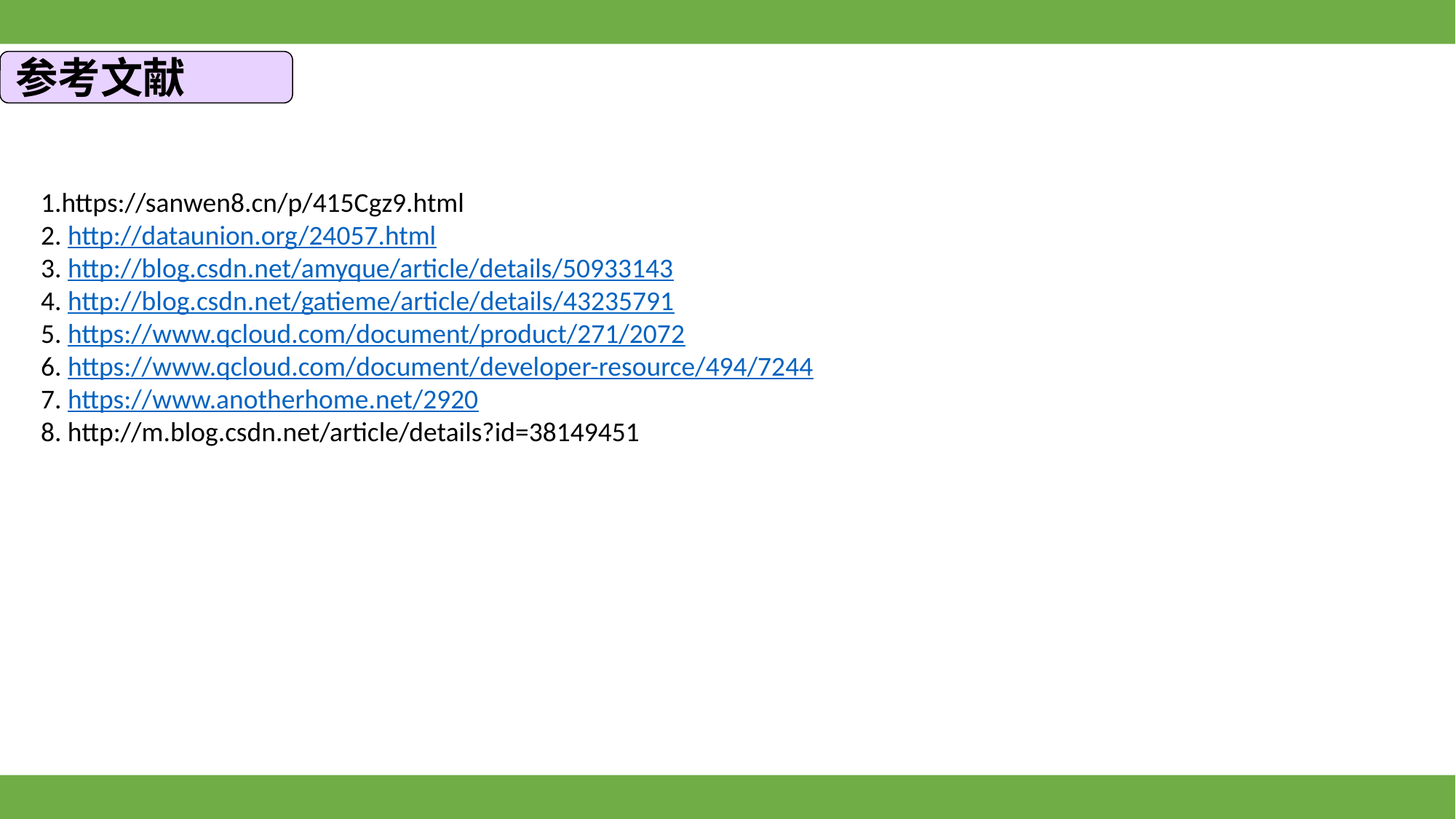

参考文献

1.https://sanwen8.cn/p/415Cgz9.html
2. http://dataunion.org/24057.html
3. http://blog.csdn.net/amyque/article/details/50933143
4. http://blog.csdn.net/gatieme/article/details/43235791
5. https://www.qcloud.com/document/product/271/2072
6. https://www.qcloud.com/document/developer-resource/494/7244
7. https://www.anotherhome.net/2920
8. http://m.blog.csdn.net/article/details?id=38149451